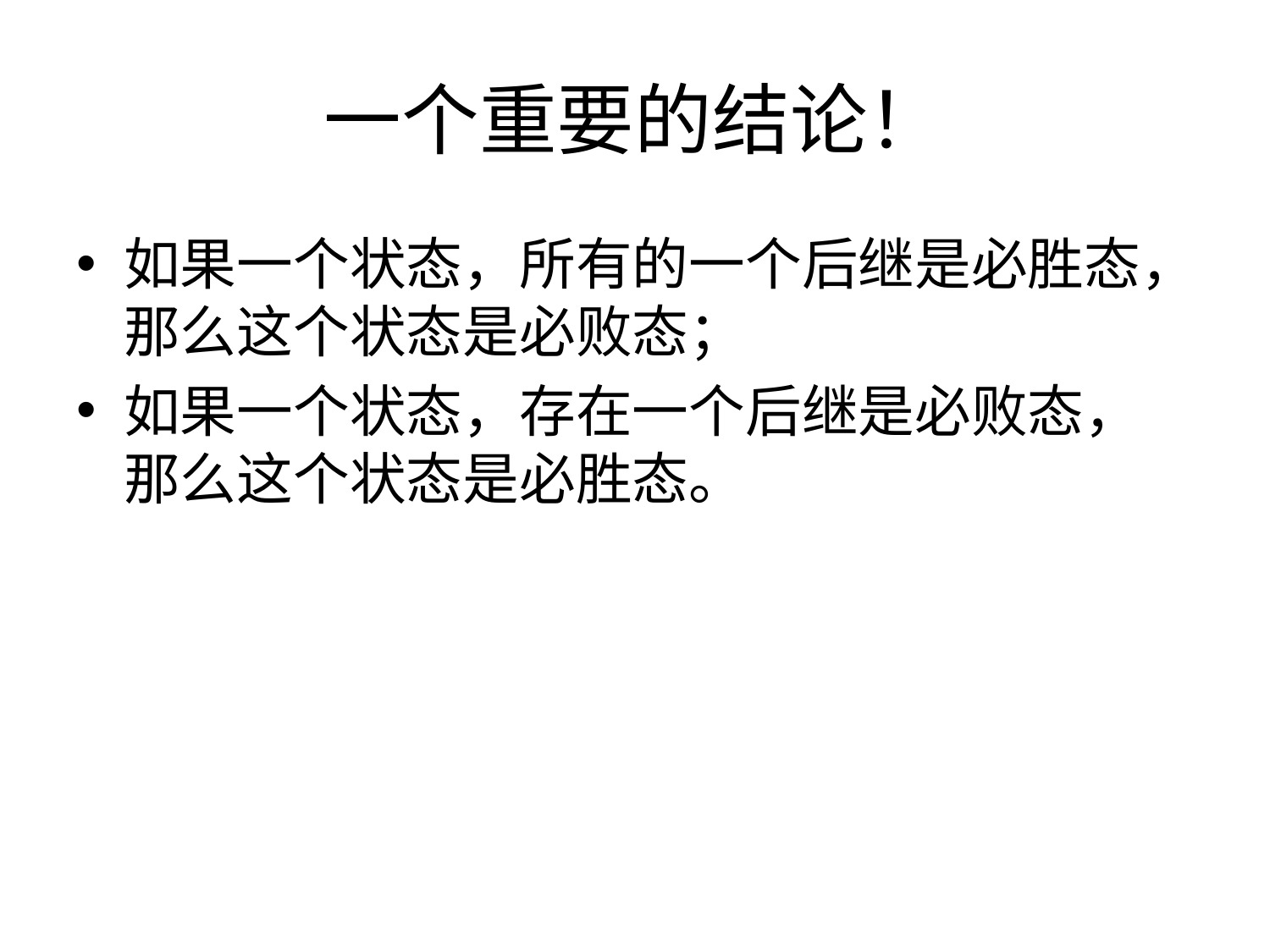

# 一个重要的结论！
如果一个状态，所有的一个后继是必胜态，那么这个状态是必败态；
如果一个状态，存在一个后继是必败态，那么这个状态是必胜态。